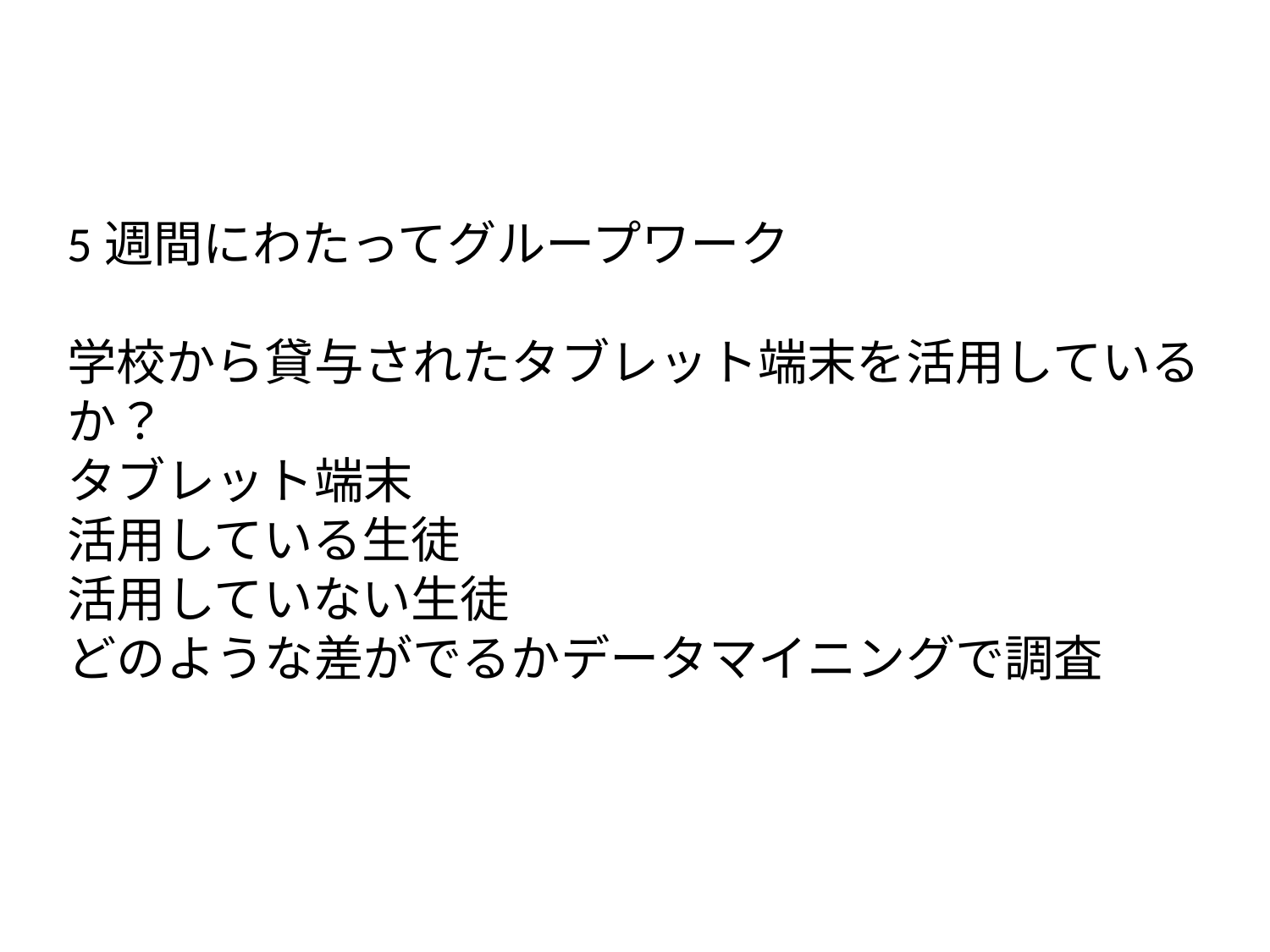

5週間にわたってグループワーク

学校から貸与されたタブレット端末を活用しているか？
タブレット端末
活用している生徒
活用していない生徒
どのような差がでるかデータマイニングで調査